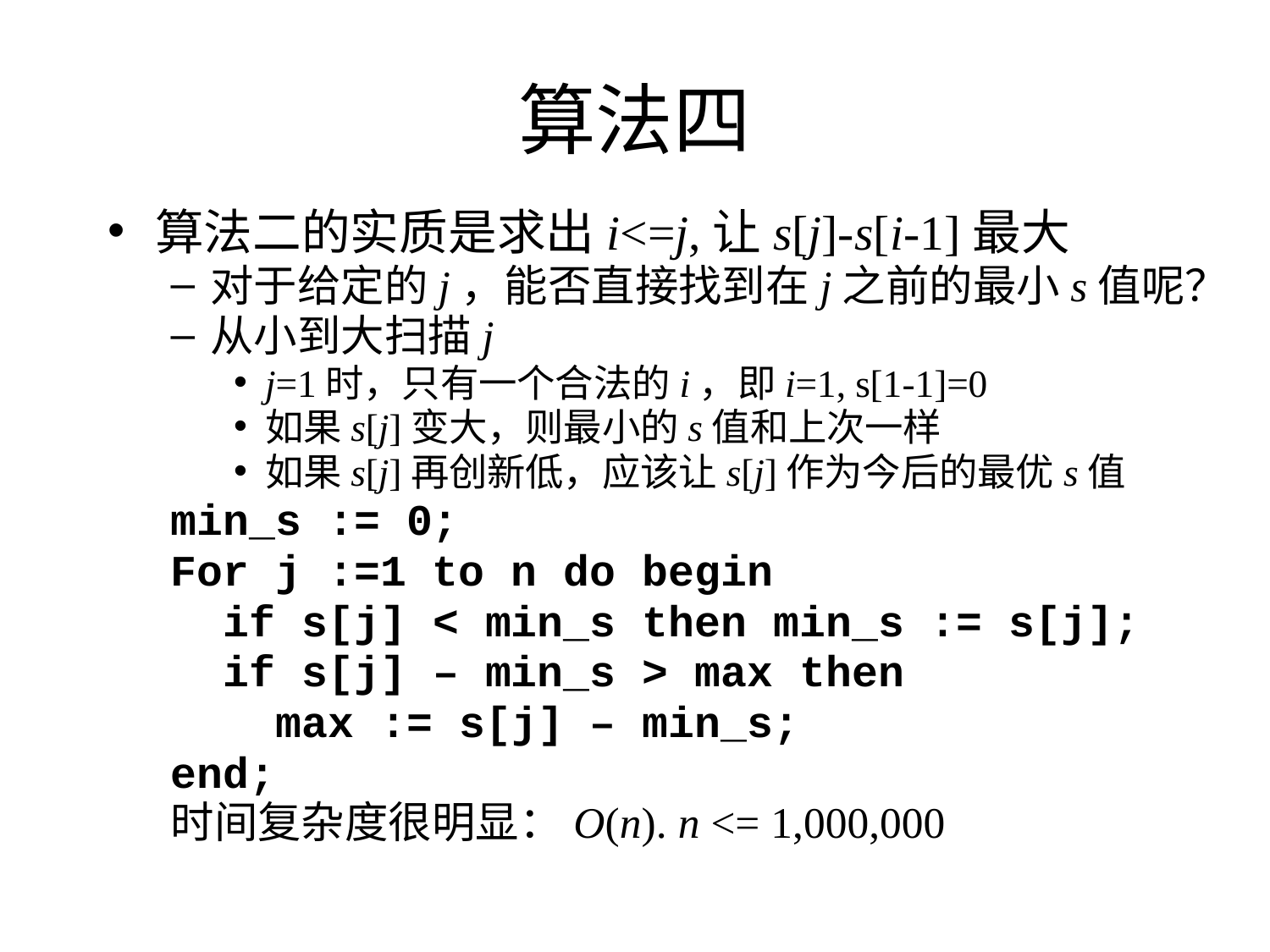

# 算法四
算法二的实质是求出i<=j,让s[j]-s[i-1]最大
对于给定的j，能否直接找到在j之前的最小s值呢？
从小到大扫描j
j=1时，只有一个合法的i，即i=1, s[1-1]=0
如果s[j]变大，则最小的s值和上次一样
如果s[j]再创新低，应该让s[j]作为今后的最优s值
min_s := 0;
For j :=1 to n do begin
  if s[j] < min_s then min_s := s[j];
  if s[j] – min_s > max then
    max := s[j] – min_s;
end;
时间复杂度很明显：O(n). n <= 1,000,000